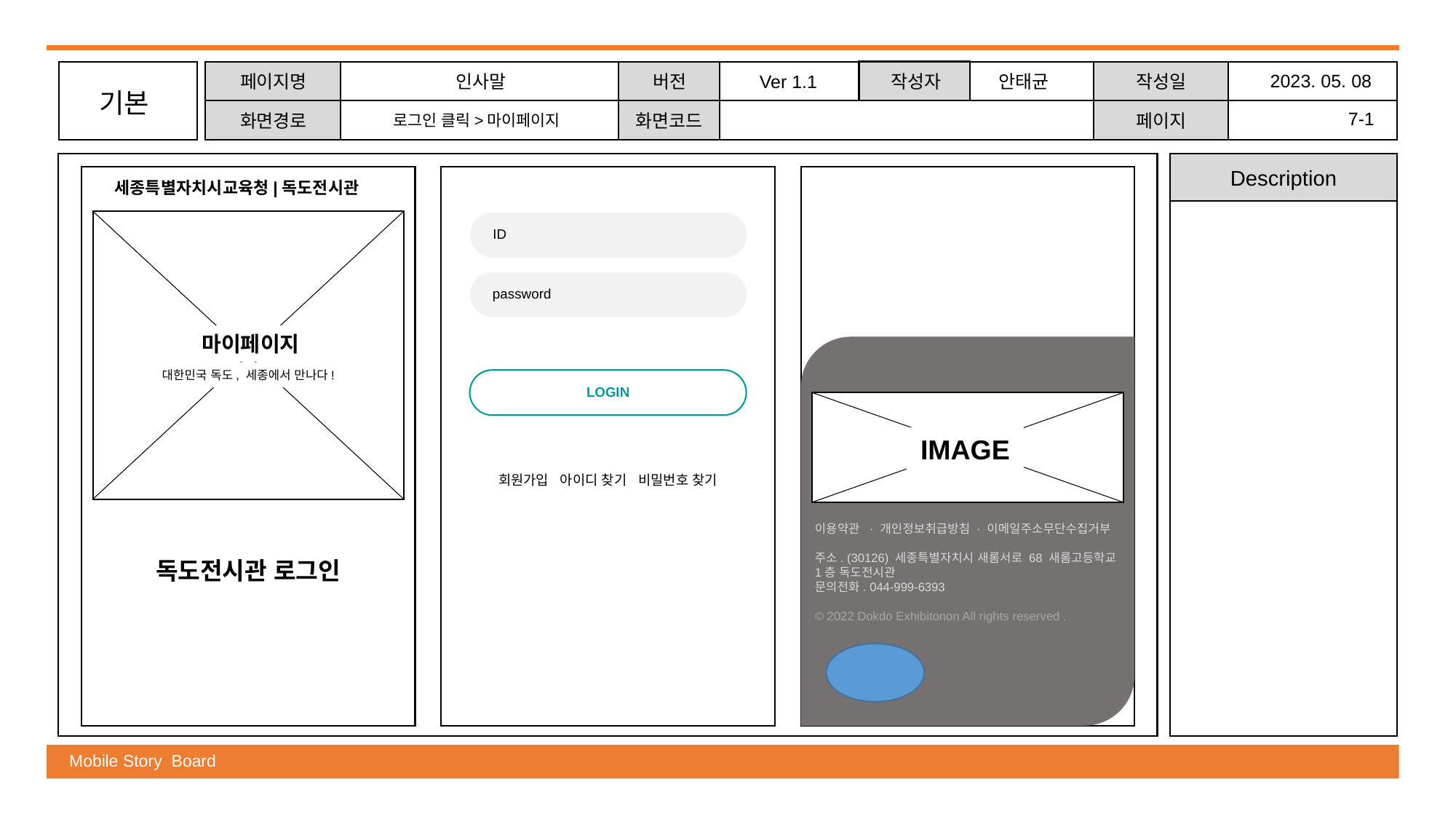

2023. 05. 08
페이지명
인사말
버전
Ver 1.1
작성자
안태균
작성일
기본
7-1
화면경로
화면코드
페이지
로그인 클릭>마이페이지

Description

세종특별자치시교육청|독도전시관

마이페이지
대한민국 독도, 세종에서 만나다!

ID

password

IMAGE
이용약관  · 개인정보취급방침 · 이메일주소무단수집거부

주소. (30126) 세종특별자치시 새롬서로 68 새롬고등학교 1층 독도전시관
문의전화. 044-999-6393

© 2022 Dokdo Exhibitonon All rights reserved .

LOGIN
회원가입   아이디 찾기   비밀번호 찾기
독도전시관 로그인

Mobile Story  Board